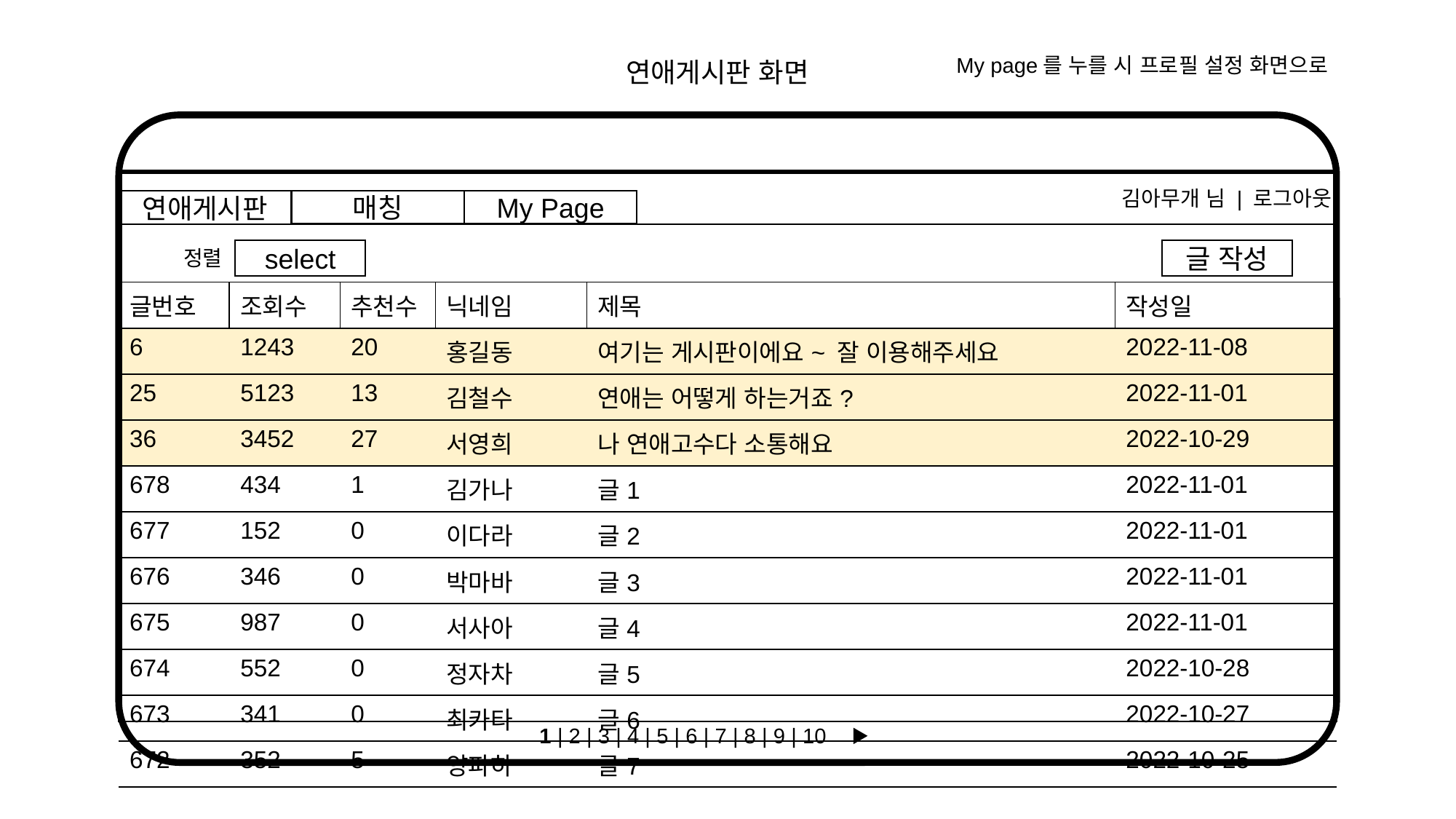

My page를 누를 시 프로필 설정 화면으로
연애게시판 화면

김아무개 님 | 로그아웃
매칭
My Page
연애게시판

정렬
select
글 작성
| 글번호 | 조회수 | 추천수 | 닉네임 | 제목 | 작성일 |
| --- | --- | --- | --- | --- | --- |
| 6 | 1243 | 20 | 홍길동 | 여기는 게시판이에요~ 잘 이용해주세요 | 2022-11-08 |
| 25 | 5123 | 13 | 김철수 | 연애는 어떻게 하는거죠? | 2022-11-01 |
| 36 | 3452 | 27 | 서영희 | 나 연애고수다 소통해요 | 2022-10-29 |
| 678 | 434 | 1 | 김가나 | 글1 | 2022-11-01 |
| 677 | 152 | 0 | 이다라 | 글2 | 2022-11-01 |
| 676 | 346 | 0 | 박마바 | 글3 | 2022-11-01 |
| 675 | 987 | 0 | 서사아 | 글4 | 2022-11-01 |
| 674 | 552 | 0 | 정자차 | 글5 | 2022-10-28 |
| 673 | 341 | 0 | 최카타 | 글6 | 2022-10-27 |
| 672 | 352 | 5 | 양파하 | 글7 | 2022-10-25 |
1 | 2 | 3 | 4 | 5 | 6 | 7 | 8 | 9 | 10